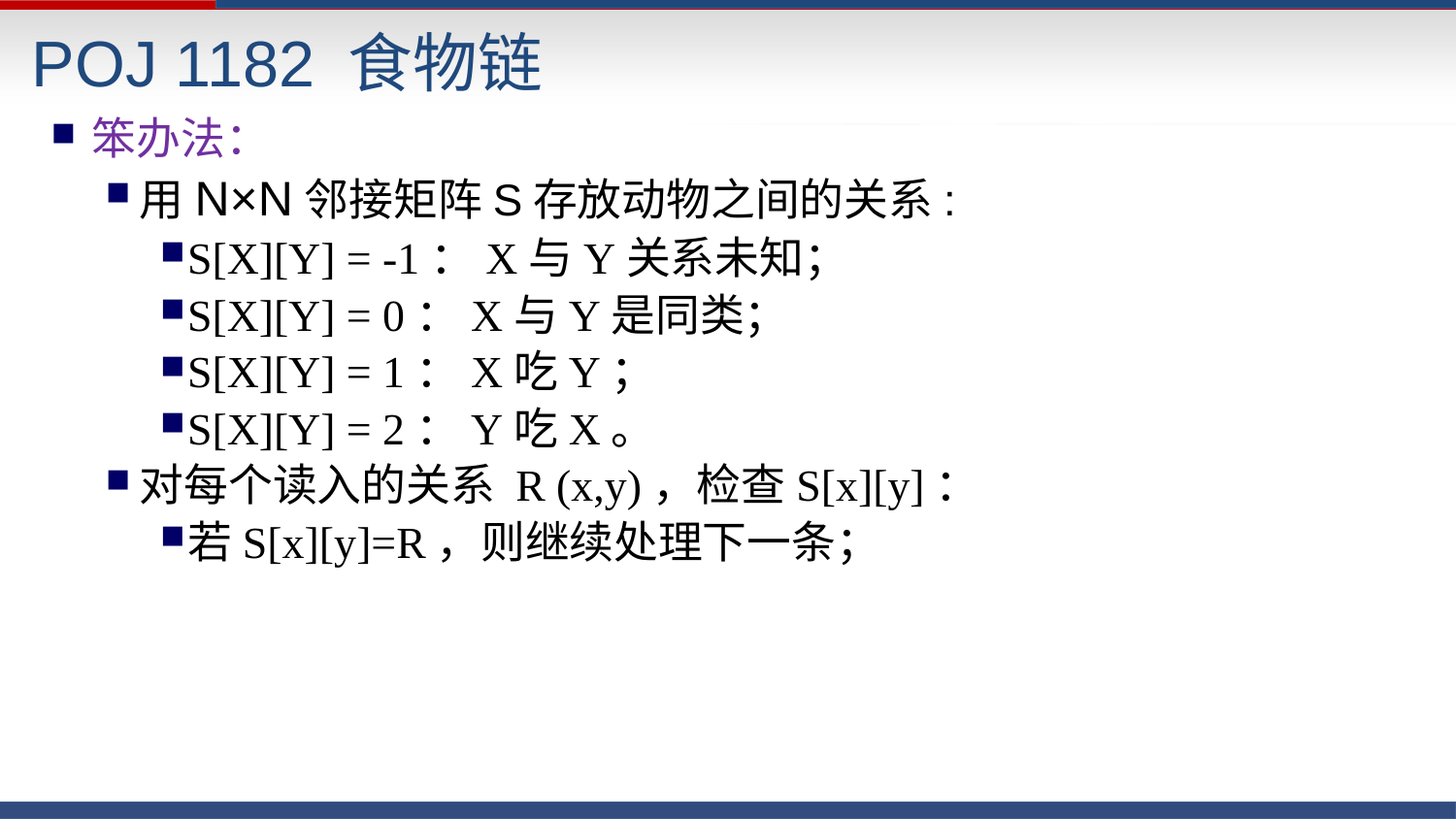

# POJ 1182 食物链
笨办法：
用N×N邻接矩阵S存放动物之间的关系:
S[X][Y] = -1：X与Y关系未知；
S[X][Y] = 0：X与Y是同类；
S[X][Y] = 1：X吃Y；
S[X][Y] = 2：Y吃X。
对每个读入的关系 R (x,y)，检查S[x][y]：
若S[x][y]=R，则继续处理下一条；